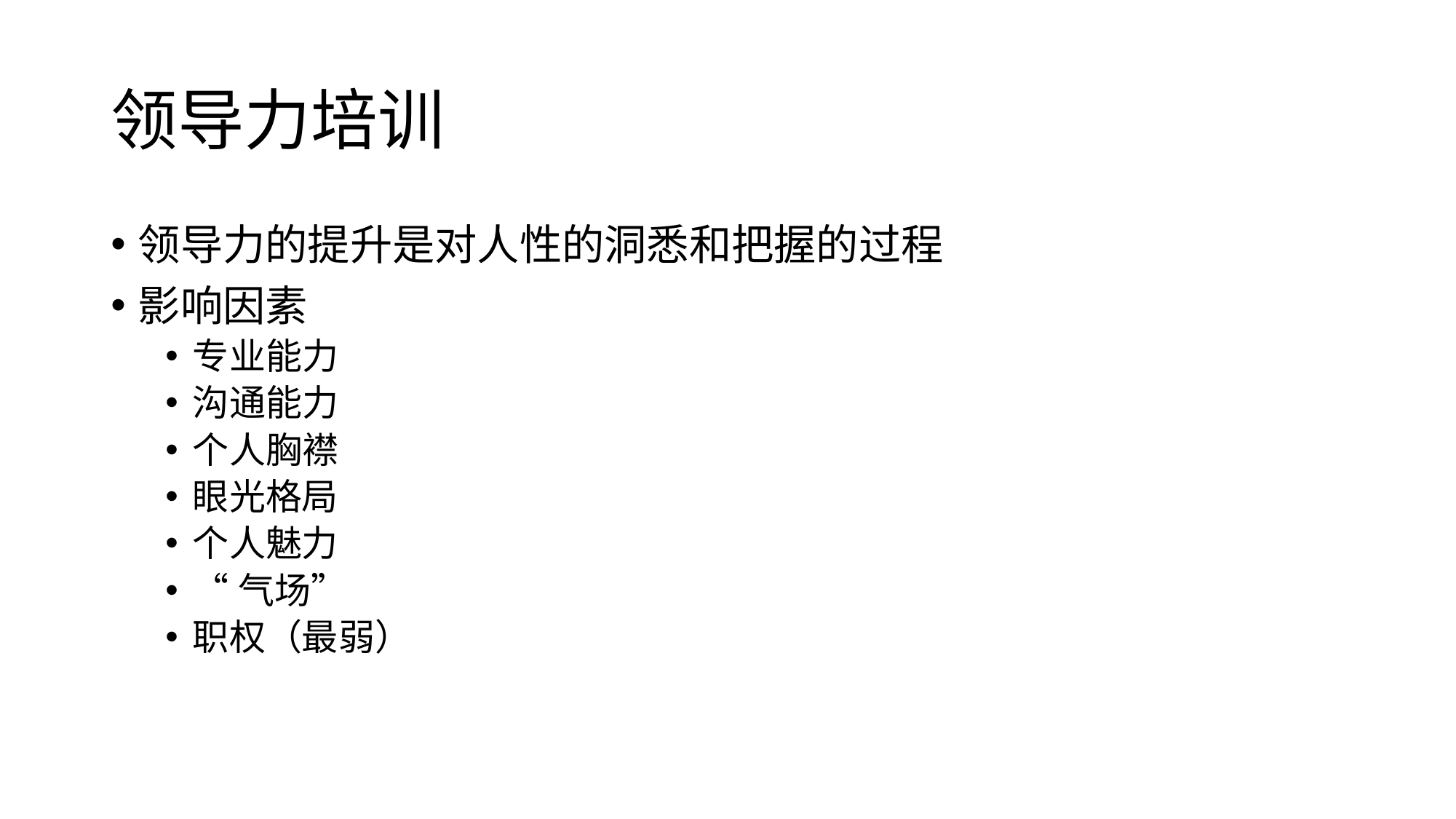

# 领导力培训
领导力的提升是对人性的洞悉和把握的过程
影响因素
专业能力
沟通能力
个人胸襟
眼光格局
个人魅力
“气场”
职权（最弱）